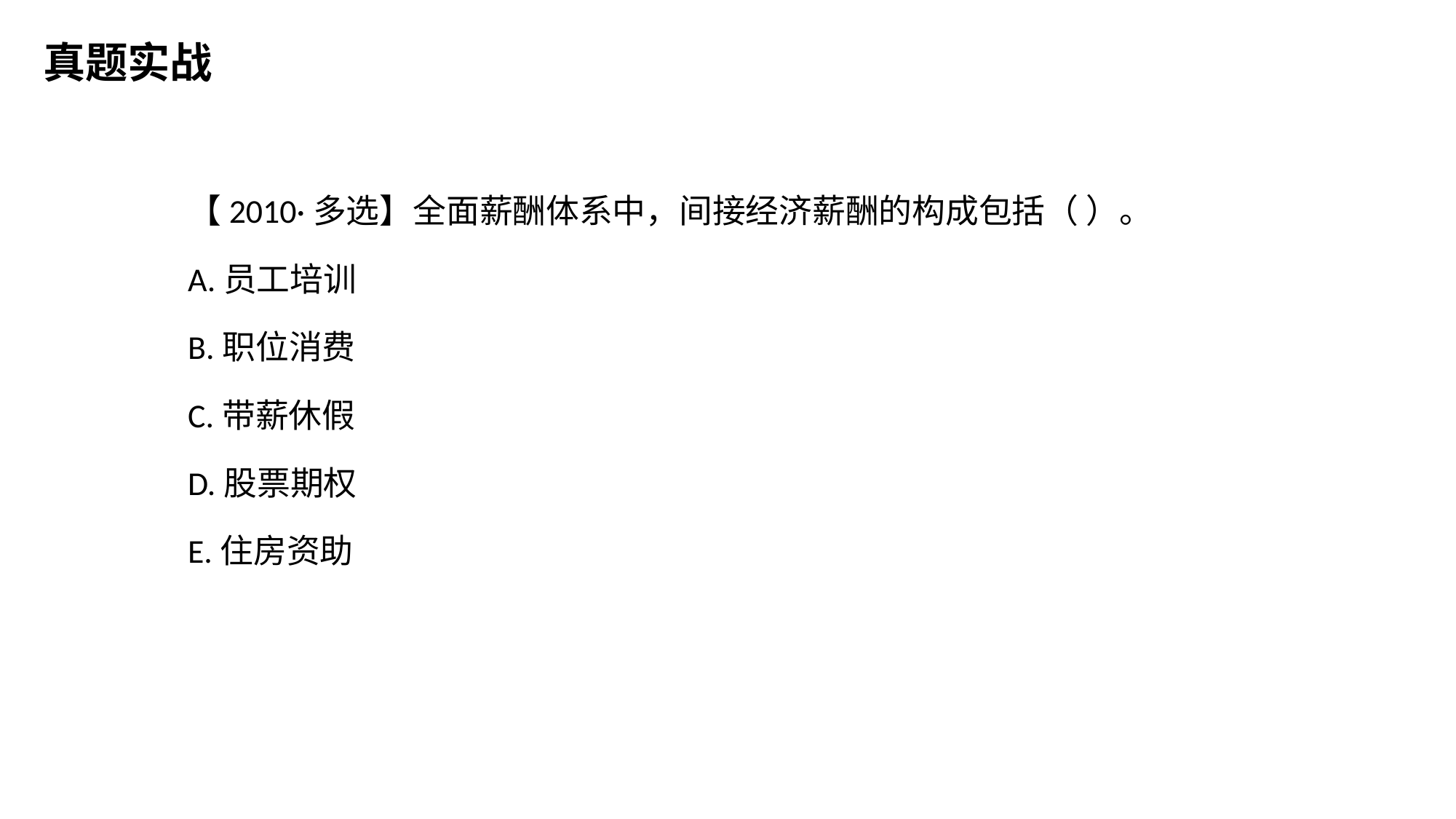

真题实战
【2010·多选】全面薪酬体系中，间接经济薪酬的构成包括（ ）。
A.员工培训
B.职位消费
C.带薪休假
D.股票期权
E.住房资助